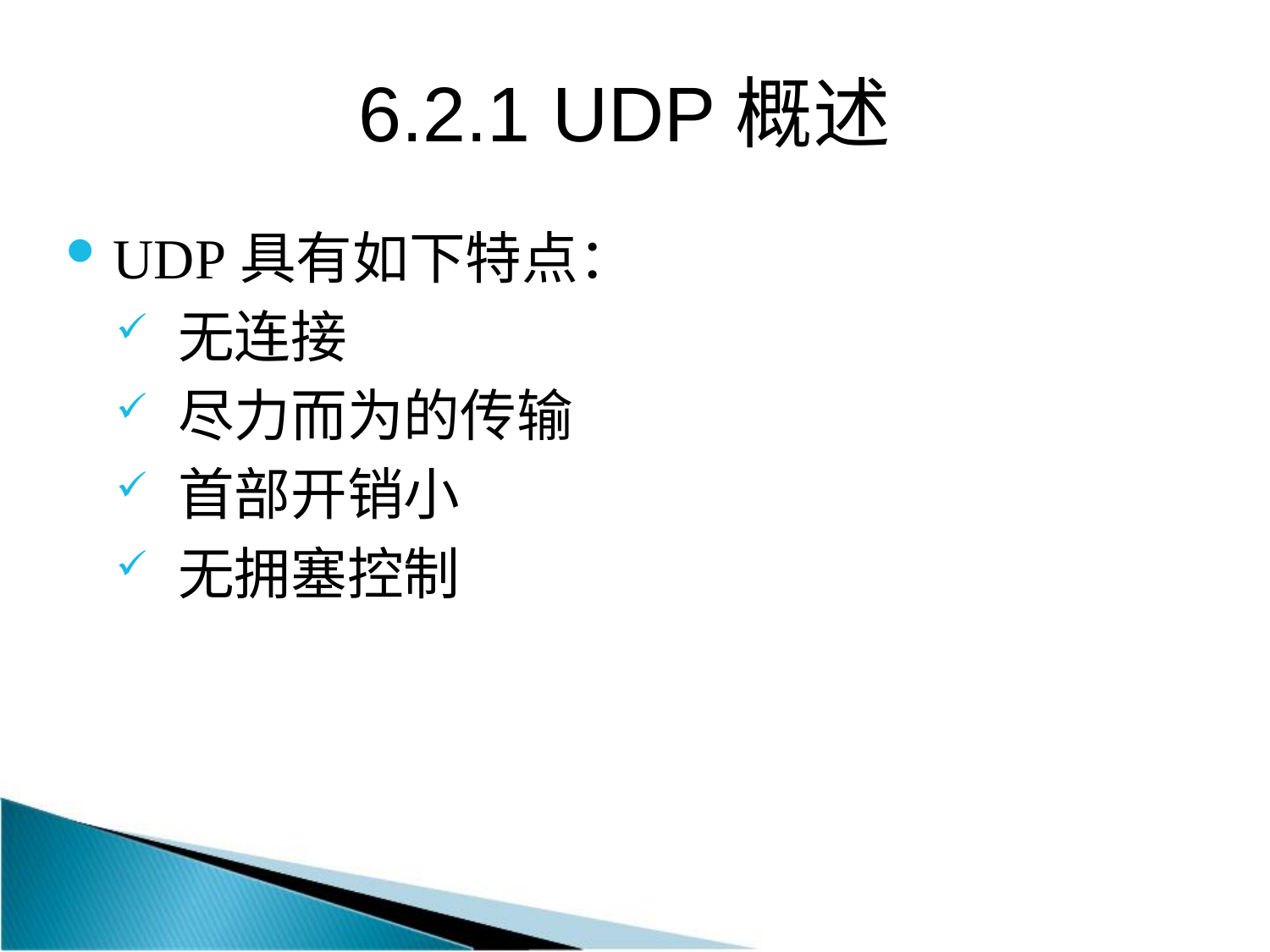

# 6.2.1 UDP概述
UDP具有如下特点：
无连接
尽力而为的传输
首部开销小
无拥塞控制